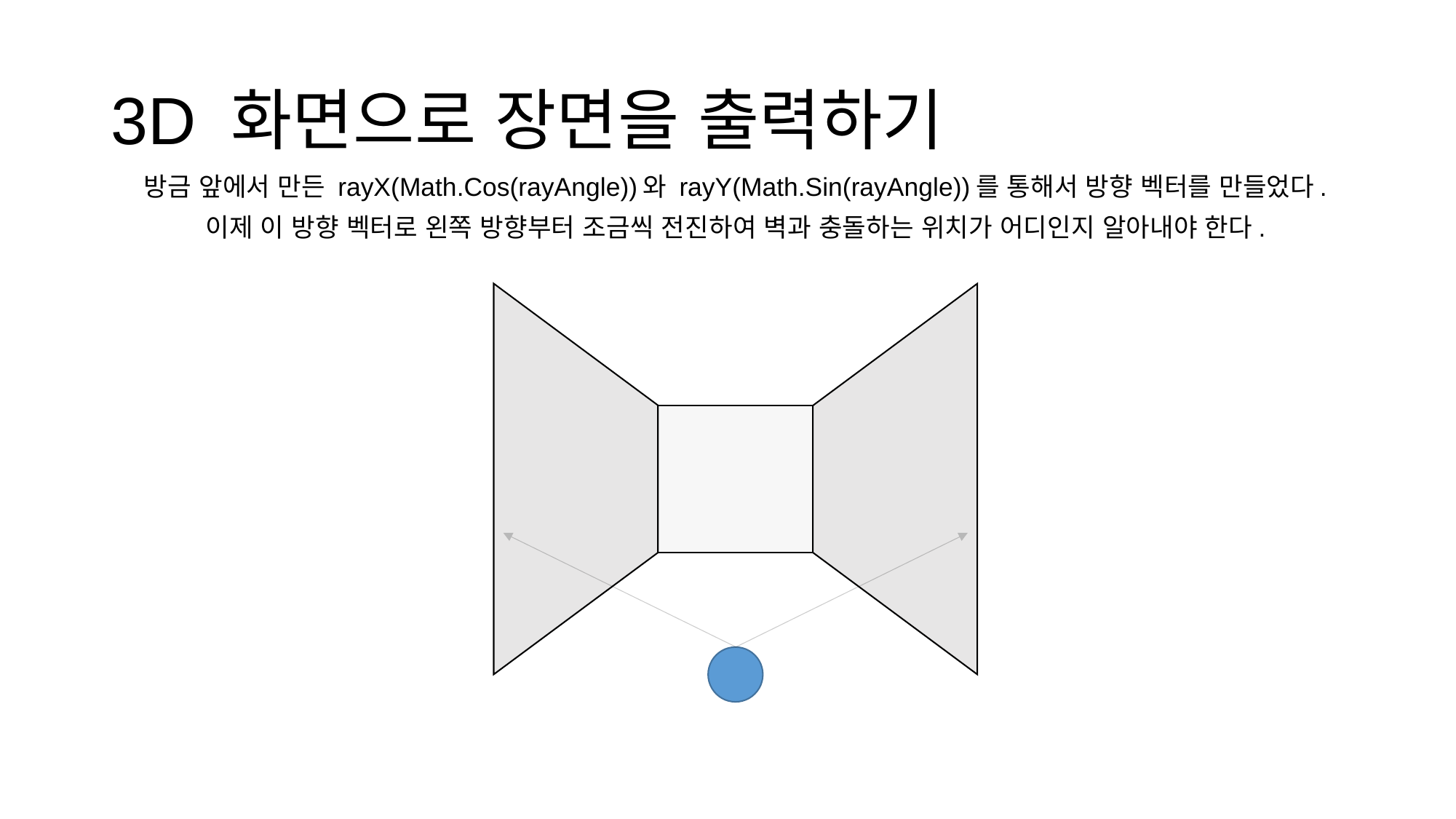

# 3D 화면으로 장면을 출력하기
방금 앞에서 만든 rayX(Math.Cos(rayAngle))와 rayY(Math.Sin(rayAngle))를 통해서 방향 벡터를 만들었다.
이제 이 방향 벡터로 왼쪽 방향부터 조금씩 전진하여 벽과 충돌하는 위치가 어디인지 알아내야 한다.